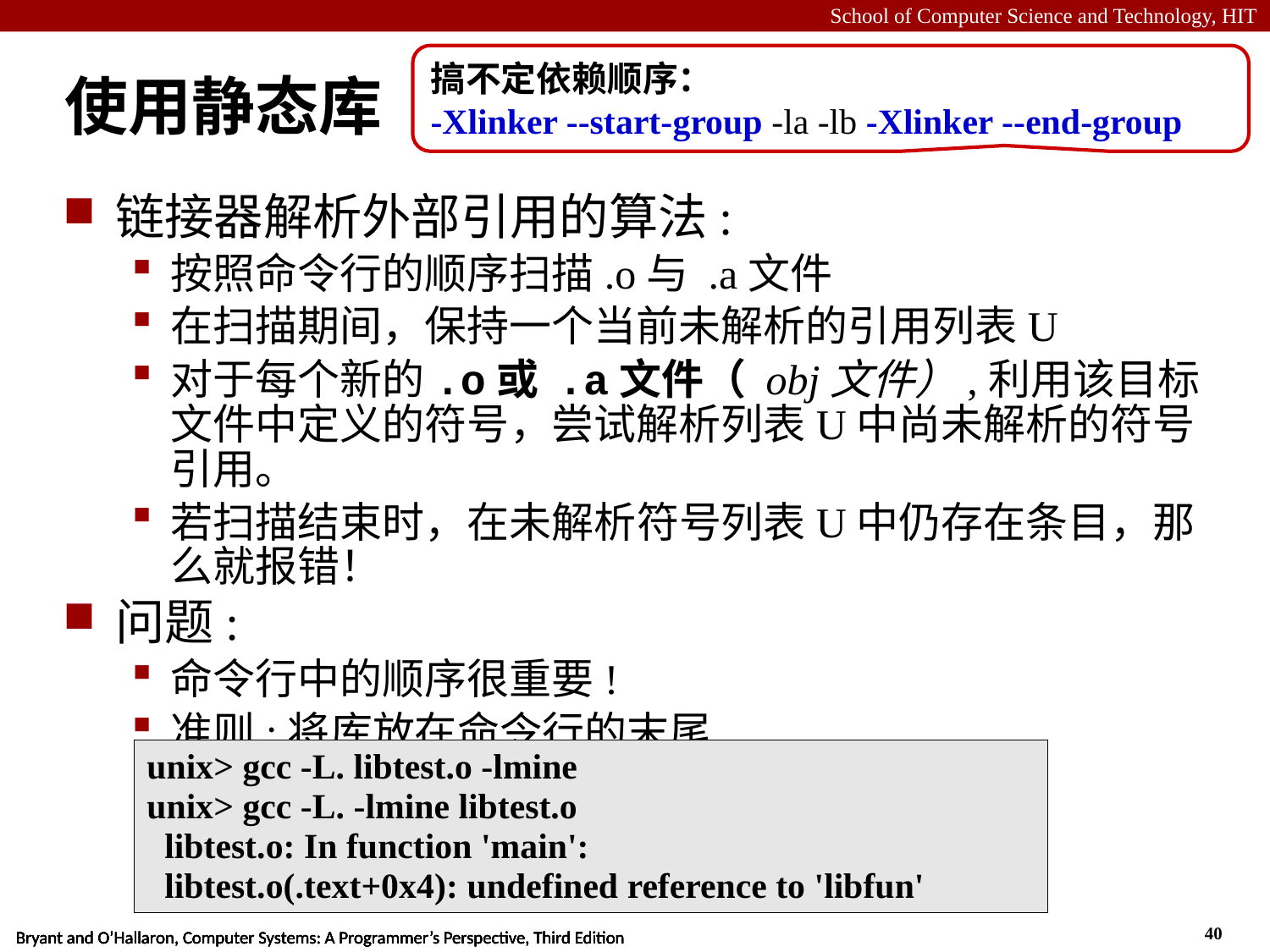

搞不定依赖顺序：
-Xlinker --start-group -la -lb -Xlinker --end-group
# 使用静态库
链接器解析外部引用的算法:
按照命令行的顺序扫描.o与 .a文件
在扫描期间，保持一个当前未解析的引用列表U
对于每个新的.o或 .a文件（ obj文件）,利用该目标文件中定义的符号，尝试解析列表U中尚未解析的符号引用。
若扫描结束时，在未解析符号列表U中仍存在条目，那么就报错！
问题:
命令行中的顺序很重要!
准则:将库放在命令行的末尾

unix> gcc -L. libtest.o -lmine
unix> gcc -L. -lmine libtest.o
  libtest.o: In function 'main':
  libtest.o(.text+0x4): undefined reference to 'libfun'